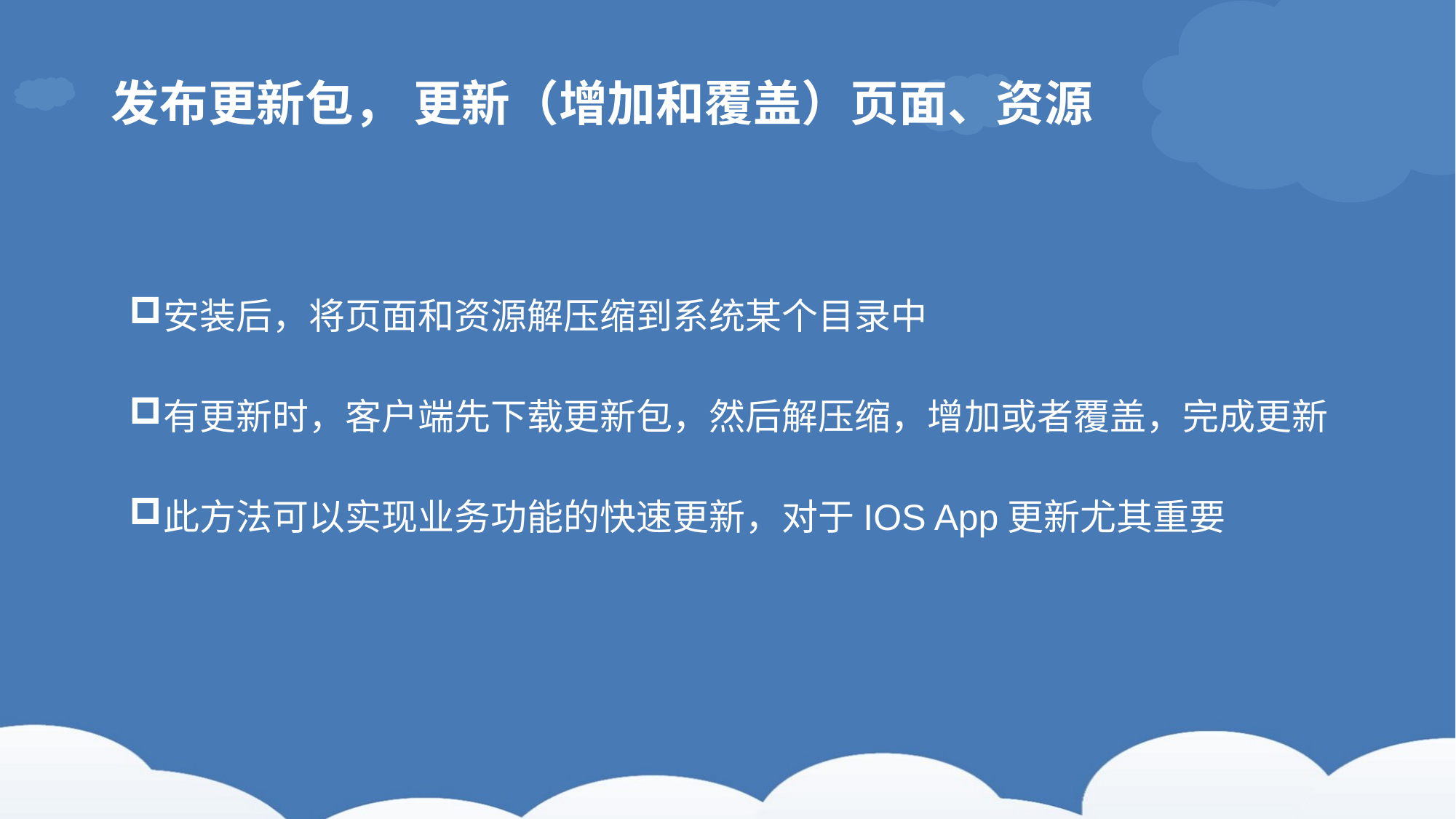

# 发布更新包， 更新（增加和覆盖）页面、资源
安装后，将页面和资源解压缩到系统某个目录中
有更新时，客户端先下载更新包，然后解压缩，增加或者覆盖，完成更新
此方法可以实现业务功能的快速更新，对于IOS App更新尤其重要